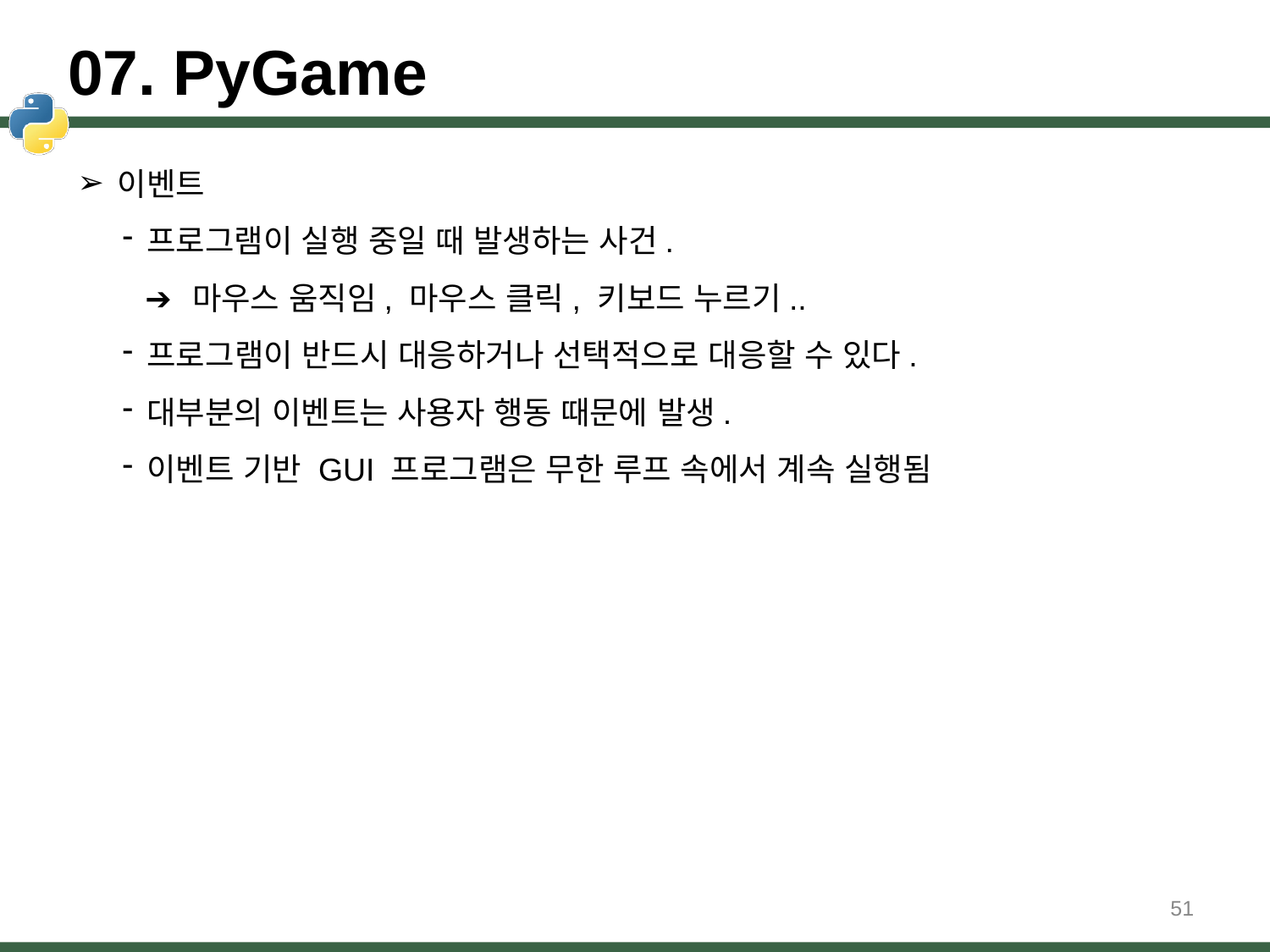

# 07. PyGame

이벤트
프로그램이 실행 중일 때 발생하는 사건.
➔ 마우스 움직임, 마우스 클릭, 키보드 누르기..
프로그램이 반드시 대응하거나 선택적으로 대응할 수 있다.
대부분의 이벤트는 사용자 행동 때문에 발생.
이벤트 기반 GUI 프로그램은 무한 루프 속에서 계속 실행됨
51